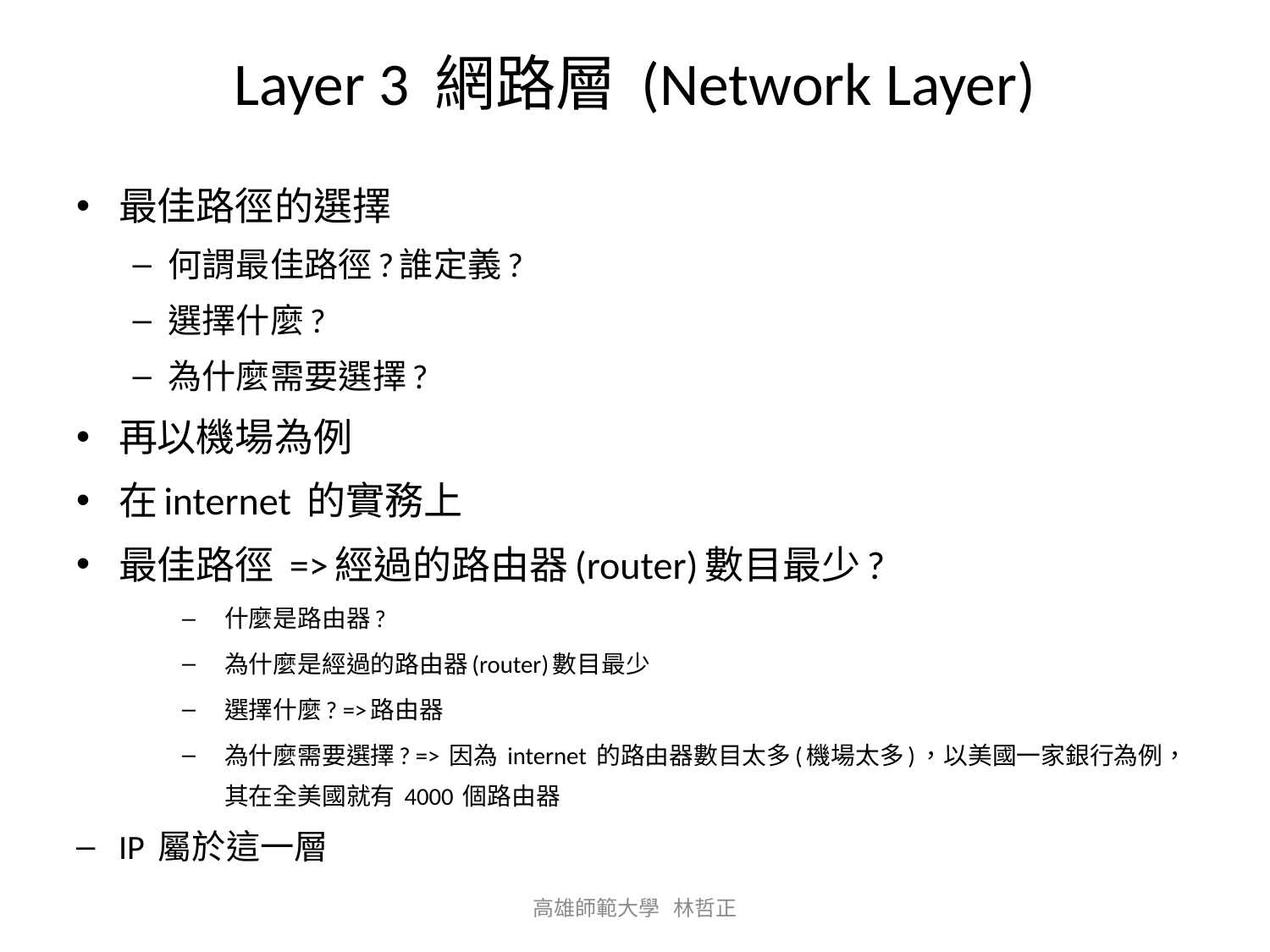

# Layer 3 網路層 (Network Layer)
最佳路徑的選擇
何謂最佳路徑?誰定義?
選擇什麼?
為什麼需要選擇?
再以機場為例
在internet 的實務上
最佳路徑 =>經過的路由器(router)數目最少?
什麼是路由器?
為什麼是經過的路由器(router)數目最少
選擇什麼? =>路由器
為什麼需要選擇? => 因為 internet 的路由器數目太多(機場太多)，以美國一家銀行為例，其在全美國就有 4000 個路由器
IP 屬於這一層

高雄師範大學  林哲正